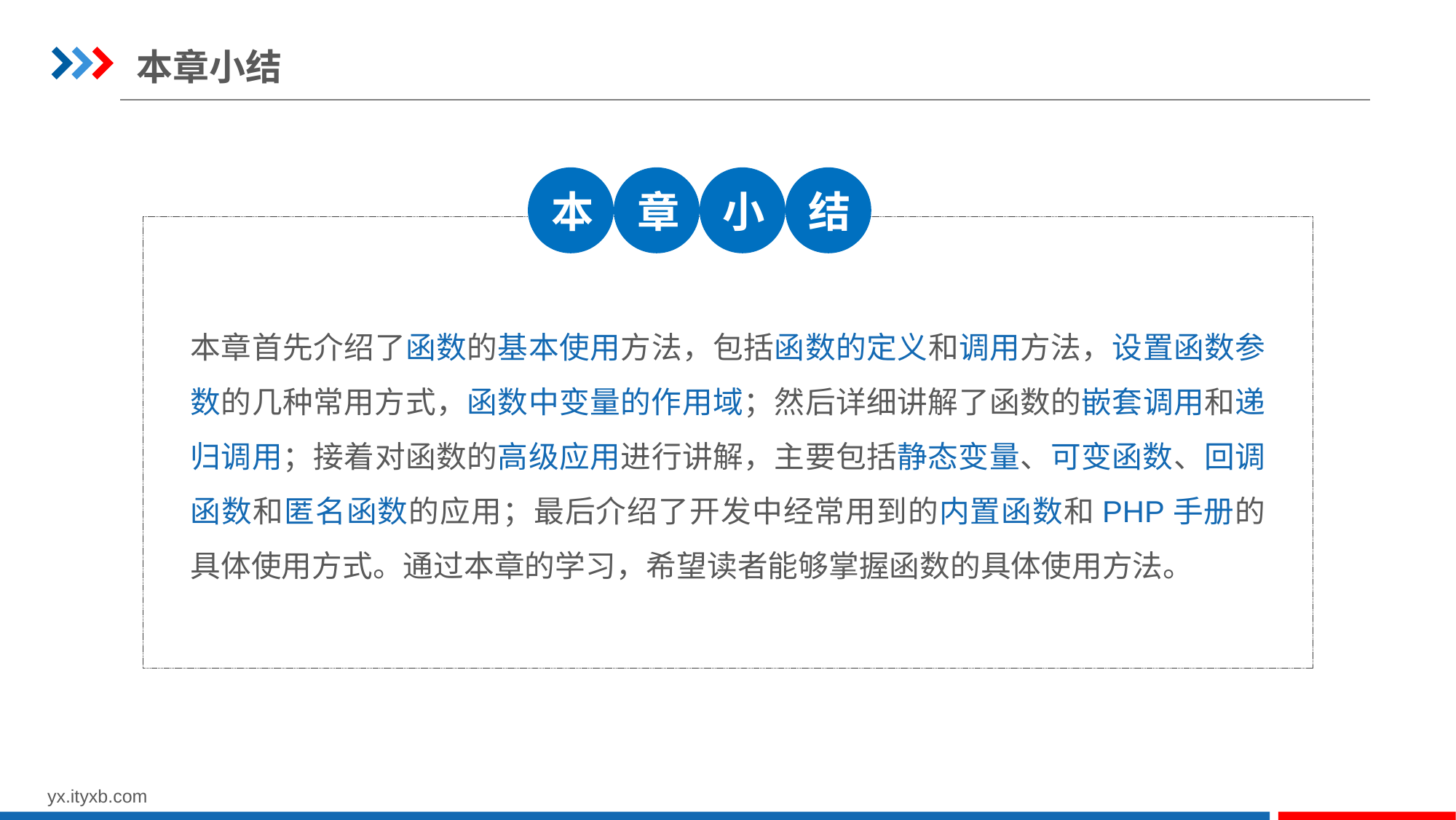

本章小结
本
章
小
结

本章首先介绍了函数的基本使用方法，包括函数的定义和调用方法，设置函数参数的几种常用方式，函数中变量的作用域；然后详细讲解了函数的嵌套调用和递归调用；接着对函数的高级应用进行讲解，主要包括静态变量、可变函数、回调函数和匿名函数的应用；最后介绍了开发中经常用到的内置函数和PHP手册的具体使用方式。通过本章的学习，希望读者能够掌握函数的具体使用方法。